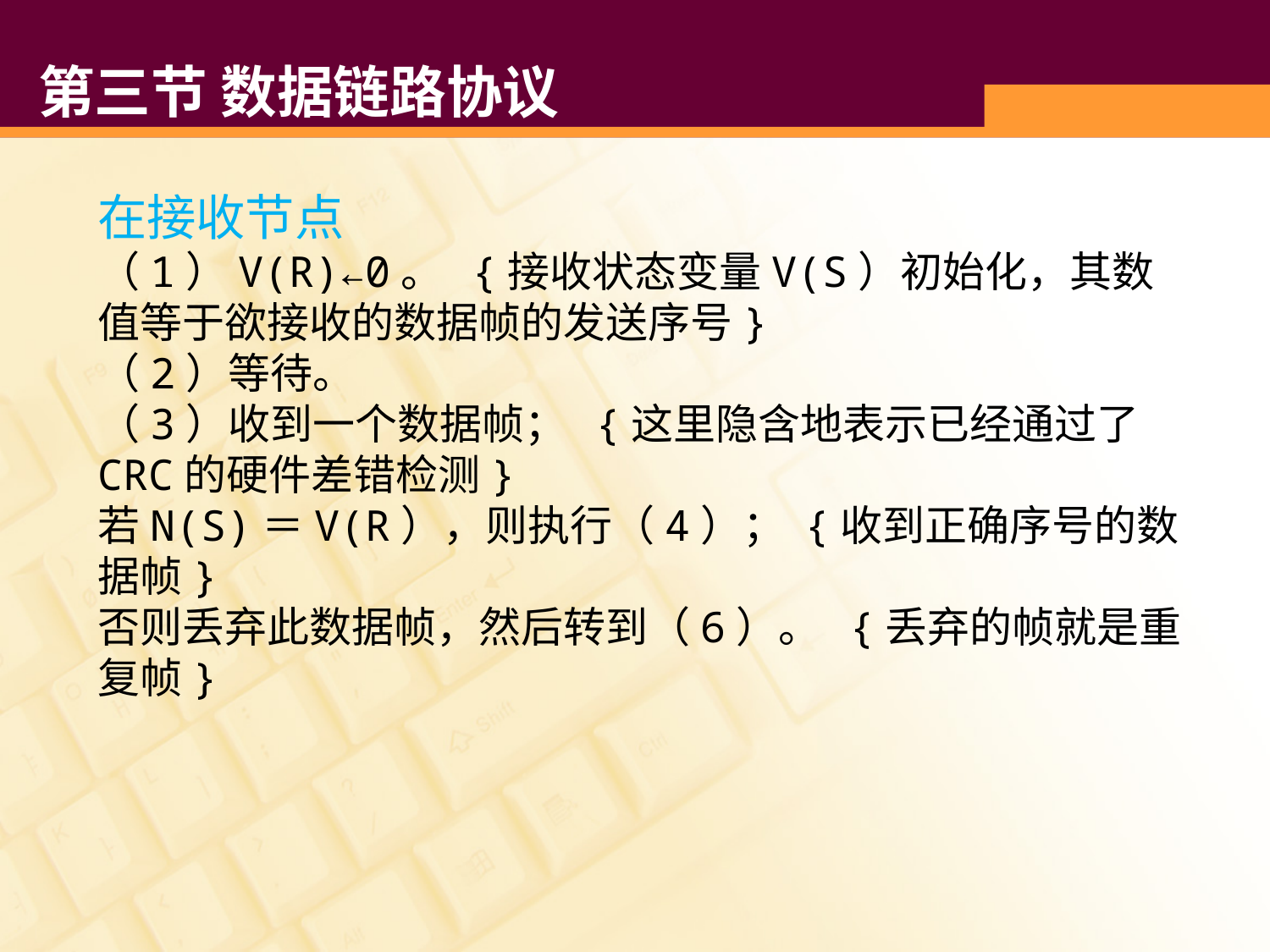

# 第三节 数据链路协议
在接收节点
（1）V(R)←0。  {接收状态变量V(S）初始化，其数值等于欲接收的数据帧的发送序号}
（2）等待。
（3）收到一个数据帧；  {这里隐含地表示已经通过了CRC的硬件差错检测}
若N(S)＝V(R），则执行（4）； {收到正确序号的数据帧}
否则丢弃此数据帧，然后转到（6）。  {丢弃的帧就是重复帧}